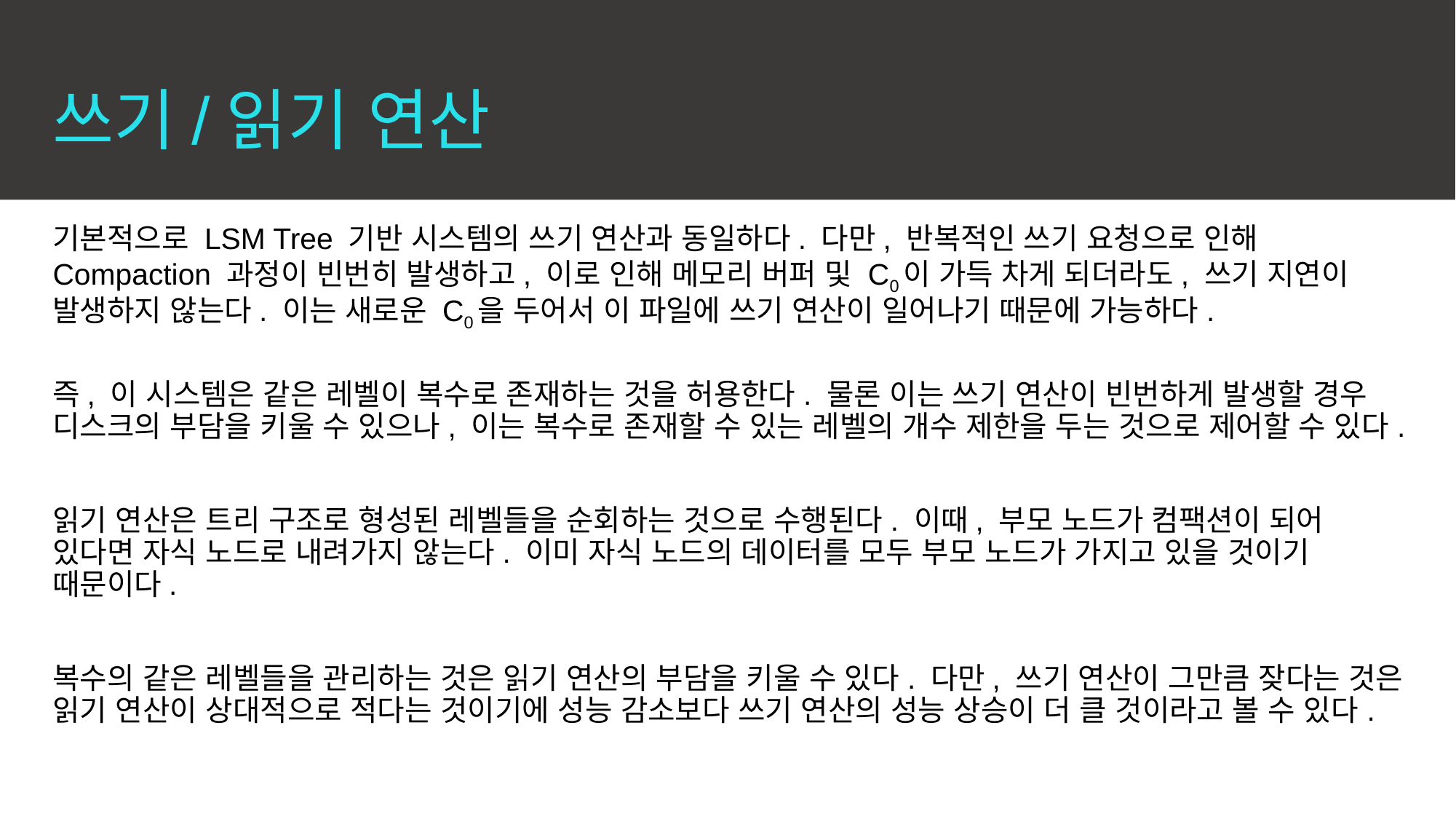

# 쓰기/읽기 연산
기본적으로 LSM Tree 기반 시스템의 쓰기 연산과 동일하다. 다만, 반복적인 쓰기 요청으로 인해 Compaction 과정이 빈번히 발생하고, 이로 인해 메모리 버퍼 및 C0이 가득 차게 되더라도, 쓰기 지연이 발생하지 않는다. 이는 새로운 C0을 두어서 이 파일에 쓰기 연산이 일어나기 때문에 가능하다.
즉, 이 시스템은 같은 레벨이 복수로 존재하는 것을 허용한다. 물론 이는 쓰기 연산이 빈번하게 발생할 경우 디스크의 부담을 키울 수 있으나, 이는 복수로 존재할 수 있는 레벨의 개수 제한을 두는 것으로 제어할 수 있다.

읽기 연산은 트리 구조로 형성된 레벨들을 순회하는 것으로 수행된다. 이때, 부모 노드가 컴팩션이 되어 있다면 자식 노드로 내려가지 않는다. 이미 자식 노드의 데이터를 모두 부모 노드가 가지고 있을 것이기 때문이다.

복수의 같은 레벨들을 관리하는 것은 읽기 연산의 부담을 키울 수 있다. 다만, 쓰기 연산이 그만큼 잦다는 것은 읽기 연산이 상대적으로 적다는 것이기에 성능 감소보다 쓰기 연산의 성능 상승이 더 클 것이라고 볼 수 있다.